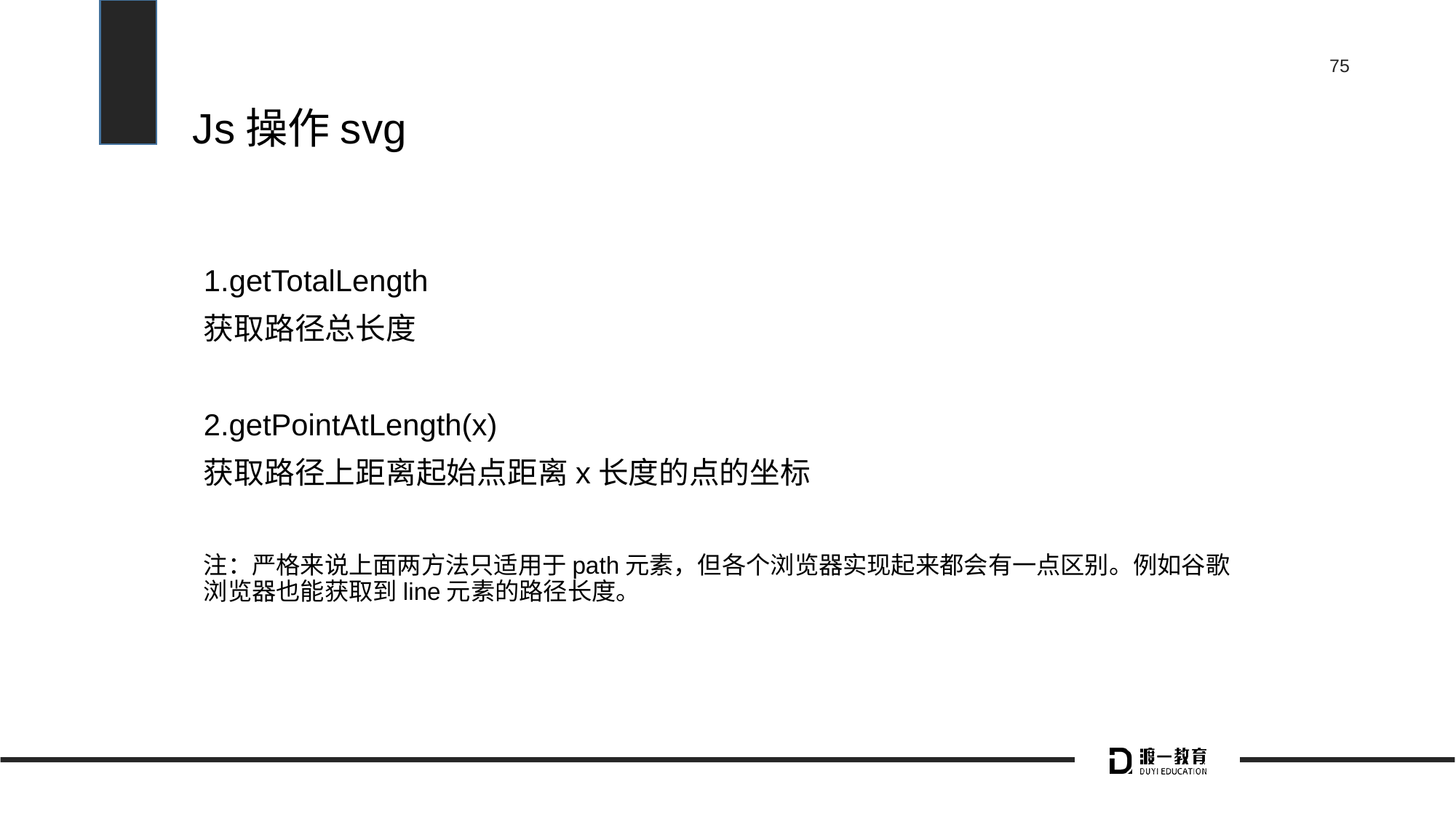

# Js操作svg

1.getTotalLength
获取路径总长度

2.getPointAtLength(x)
获取路径上距离起始点距离x长度的点的坐标

注：严格来说上面两方法只适用于path元素，但各个浏览器实现起来都会有一点区别。例如谷歌浏览器也能获取到line元素的路径长度。